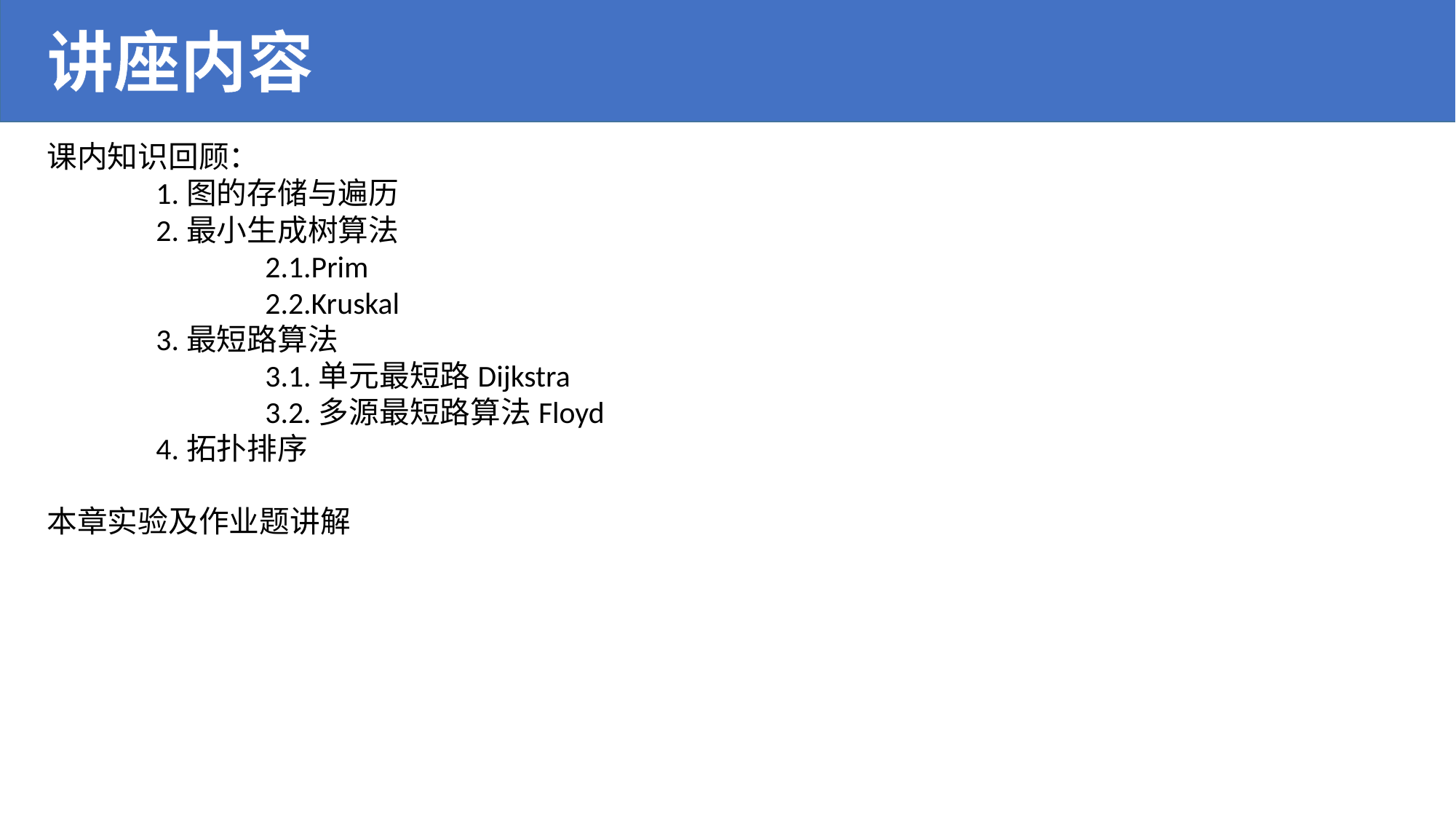

讲座内容
课内知识回顾：
	1.图的存储与遍历
	2.最小生成树算法
		2.1.Prim
		2.2.Kruskal
	3.最短路算法
		3.1.单元最短路Dijkstra
		3.2.多源最短路算法Floyd
	4.拓扑排序

本章实验及作业题讲解